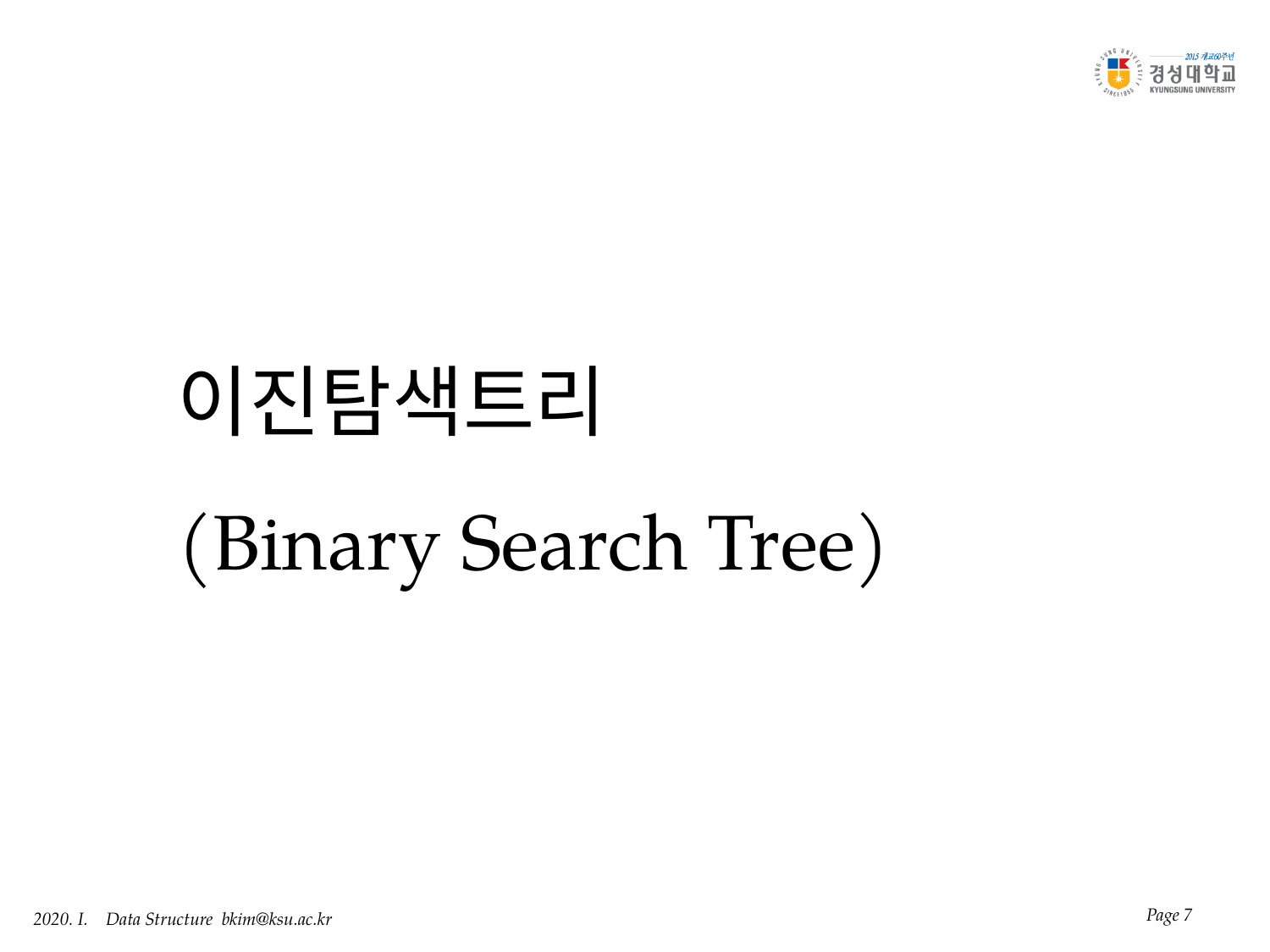

# 이진탐색트리 (Binary Search Tree)
Page 7